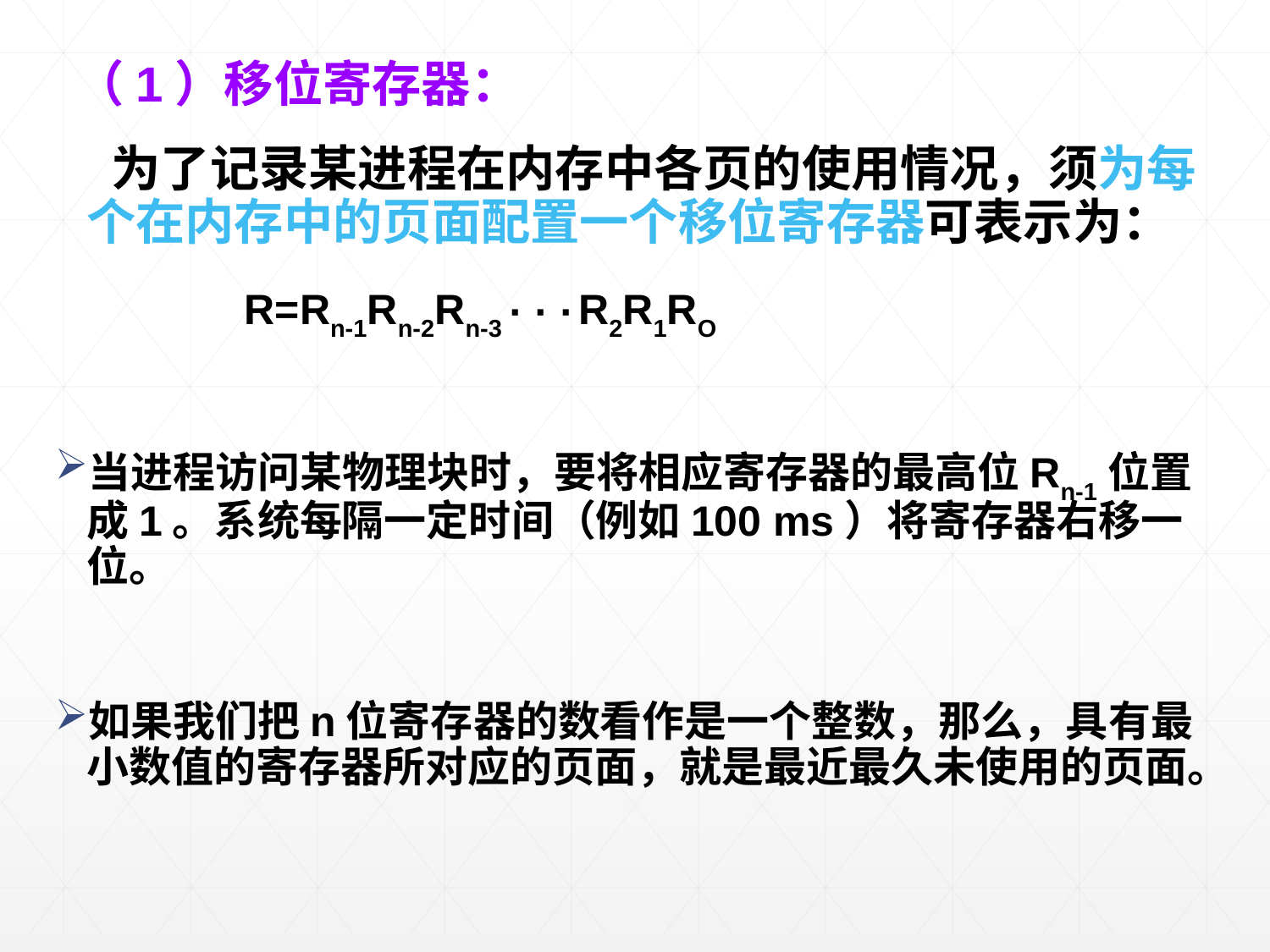

# （1）移位寄存器：
    为了记录某进程在内存中各页的使用情况，须为每个在内存中的页面配置一个移位寄存器可表示为：
                R=Rn-1Rn-2Rn-3···R2R1RO

当进程访问某物理块时，要将相应寄存器的最高位Rn-1位置成1。系统每隔一定时间（例如100 ms）将寄存器右移一位。

如果我们把n位寄存器的数看作是一个整数，那么，具有最小数值的寄存器所对应的页面，就是最近最久未使用的页面。